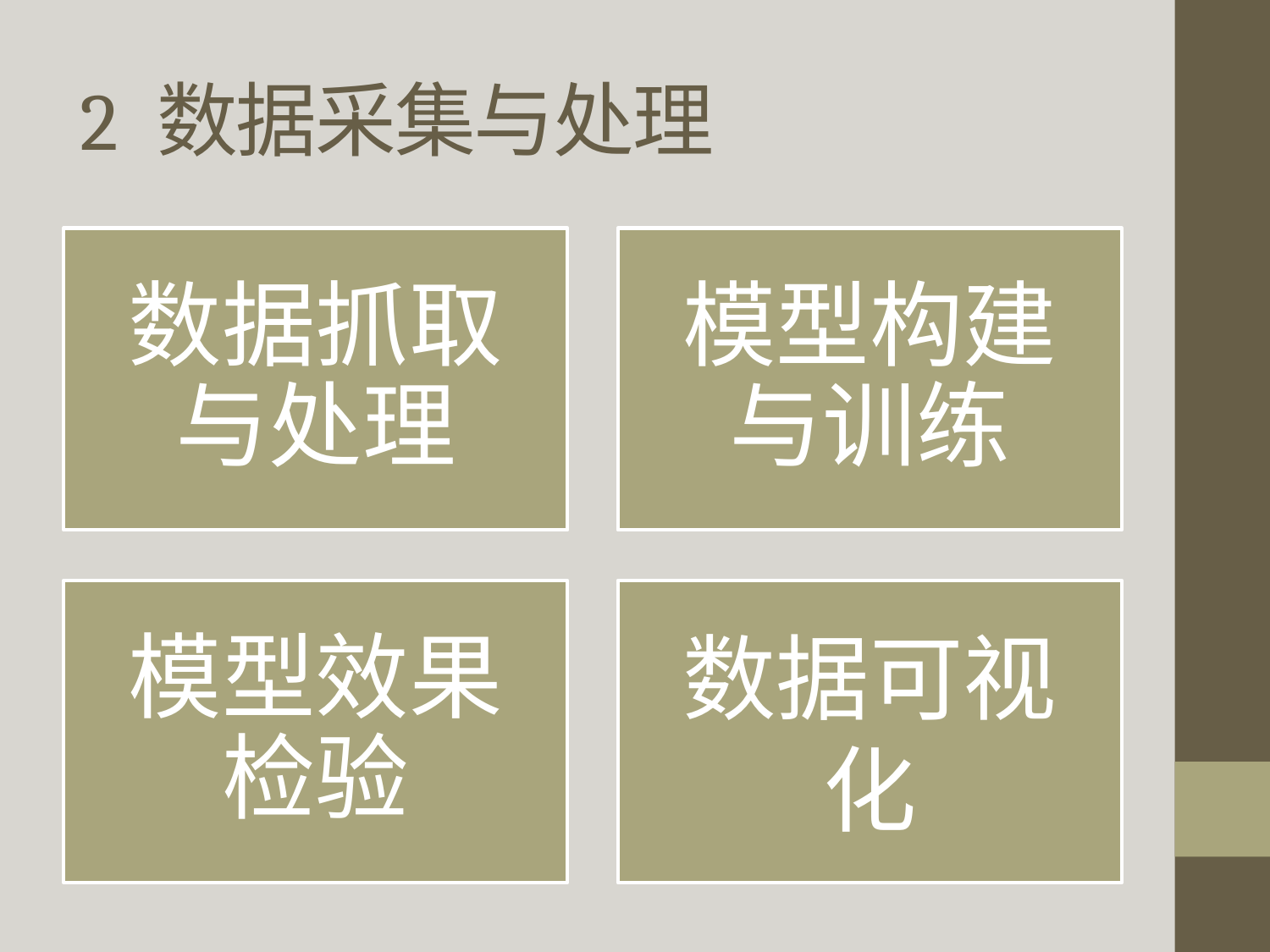

# 2 数据采集与处理
数据抓取与处理
模型构建与训练
模型效果检验
数据可视化